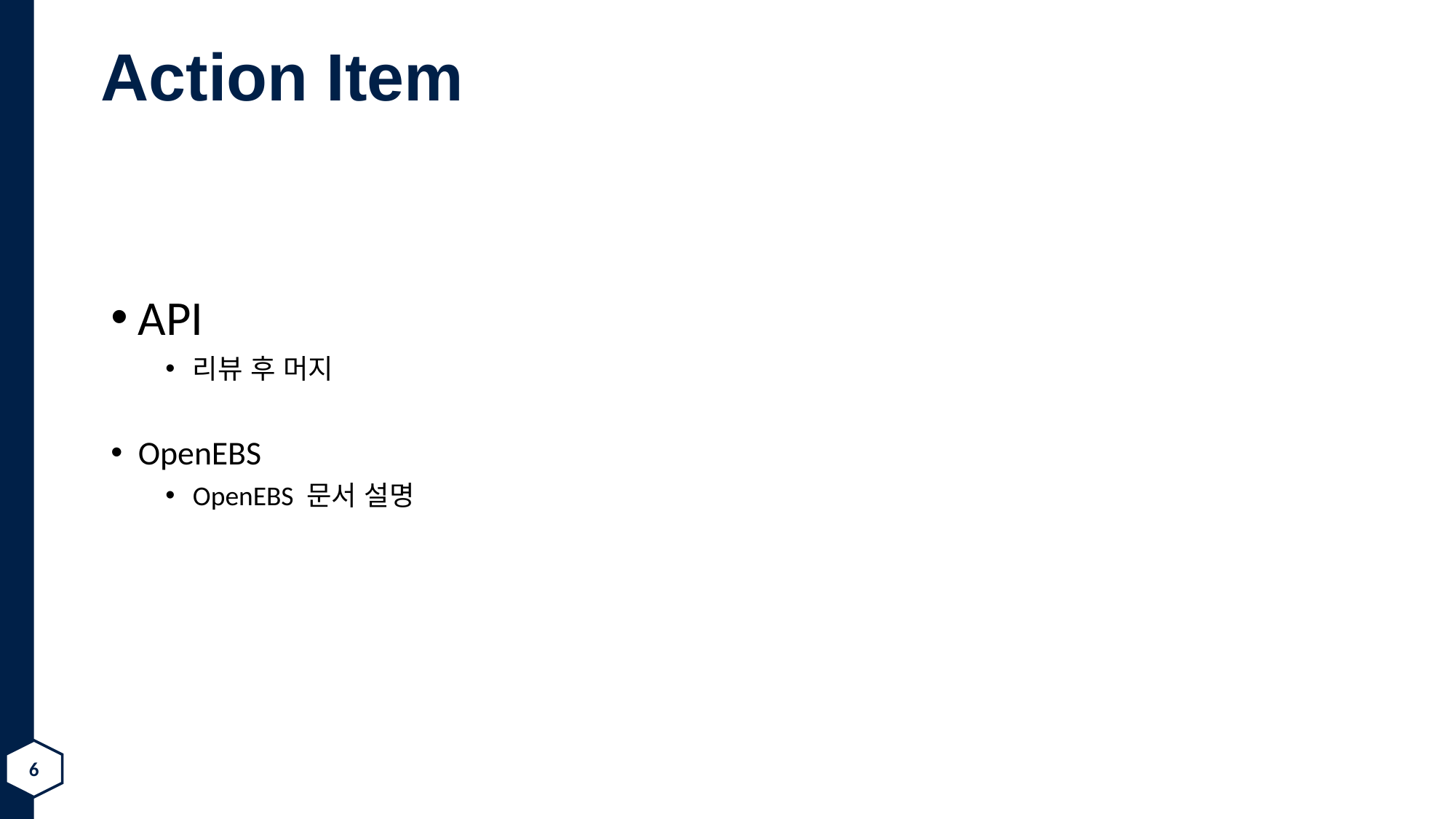

# Action Item

API
리뷰 후 머지

OpenEBS
OpenEBS 문서 설명